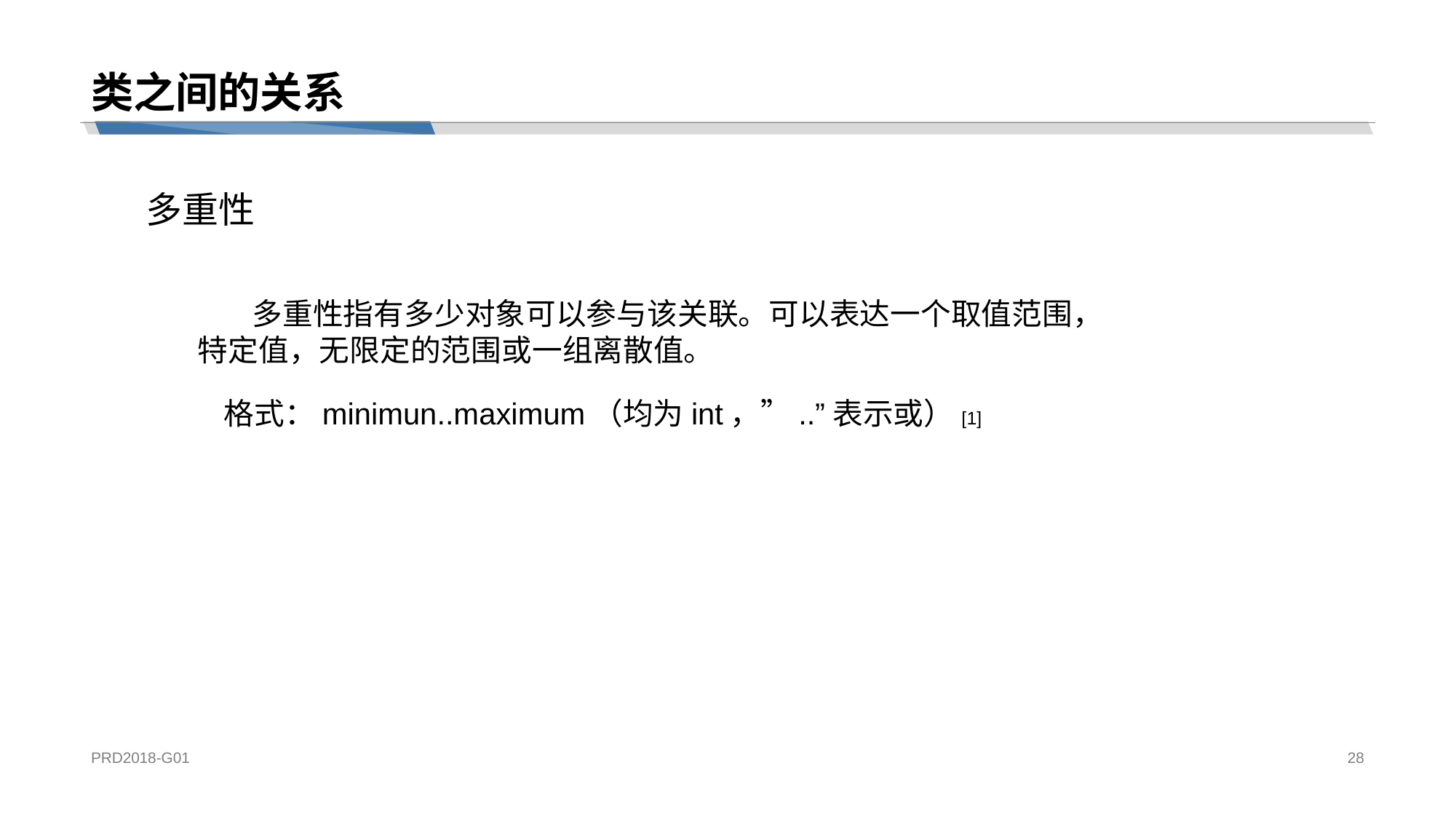

# 类之间的关系
多重性
       多重性指有多少对象可以参与该关联。可以表达一个取值范围，特定值，无限定的范围或一组离散值。
格式：minimun..maximum（均为int，”..”表示或）[1]
PRD2018-G01
28